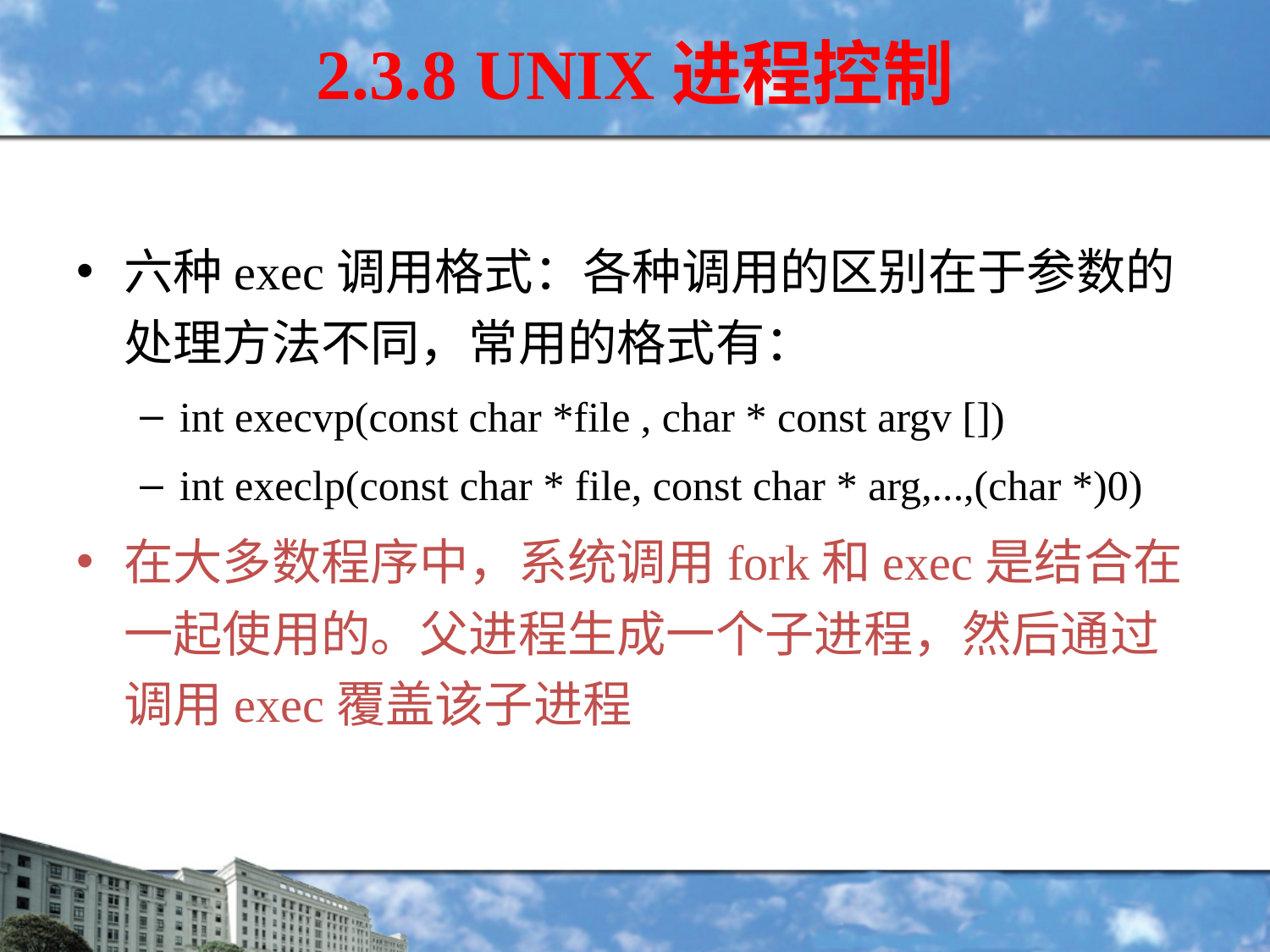

2.3.8 UNIX进程控制
六种exec调用格式：各种调用的区别在于参数的处理方法不同，常用的格式有：
int execvp(const char *file , char * const argv [])
int execlp(const char * file, const char * arg,...,(char *)0)
在大多数程序中，系统调用fork和exec是结合在一起使用的。父进程生成一个子进程，然后通过调用exec覆盖该子进程